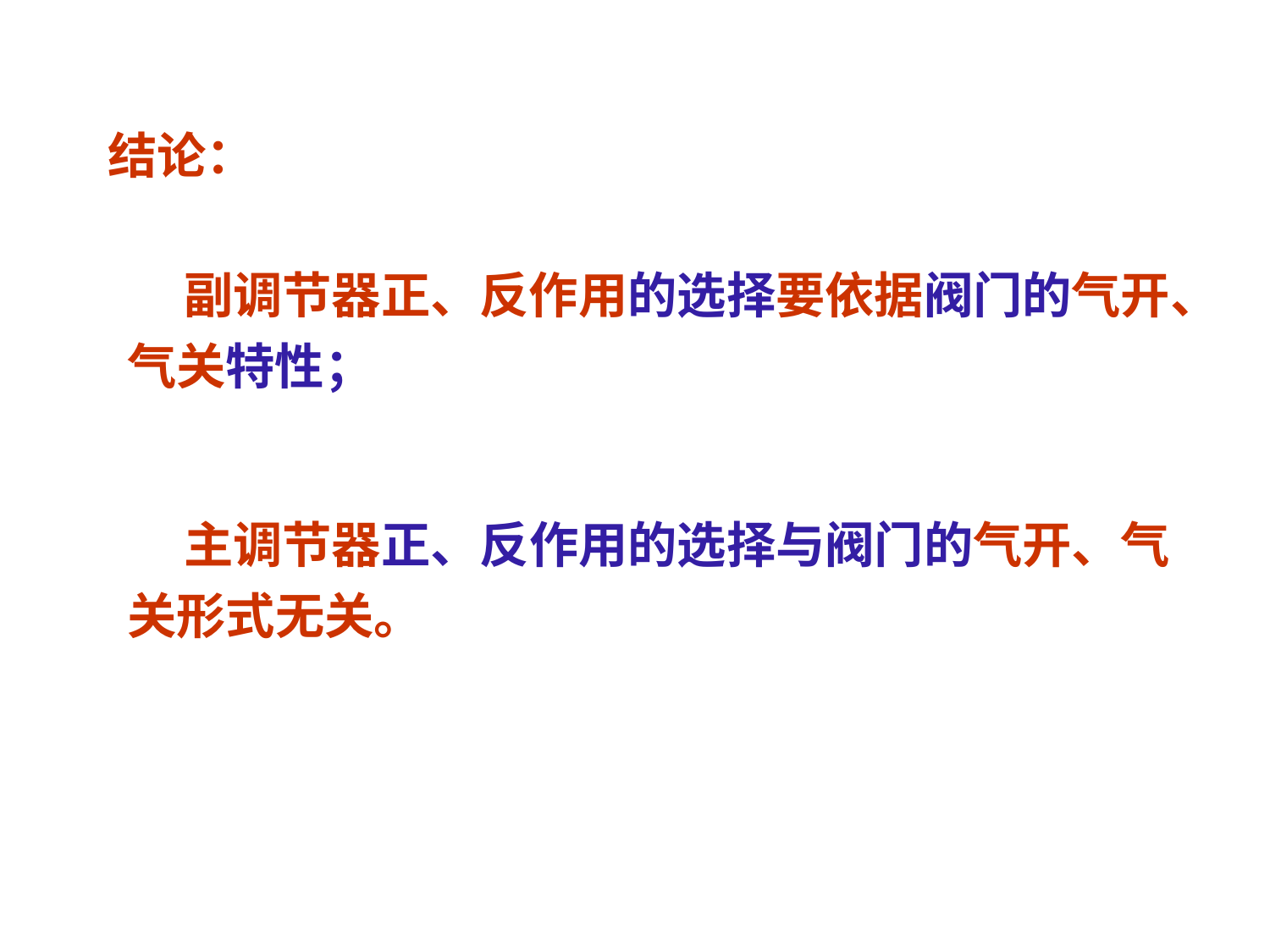

结论：
    副调节器正、反作用的选择要依据阀门的气开、气关特性；
    主调节器正、反作用的选择与阀门的气开、气关形式无关。